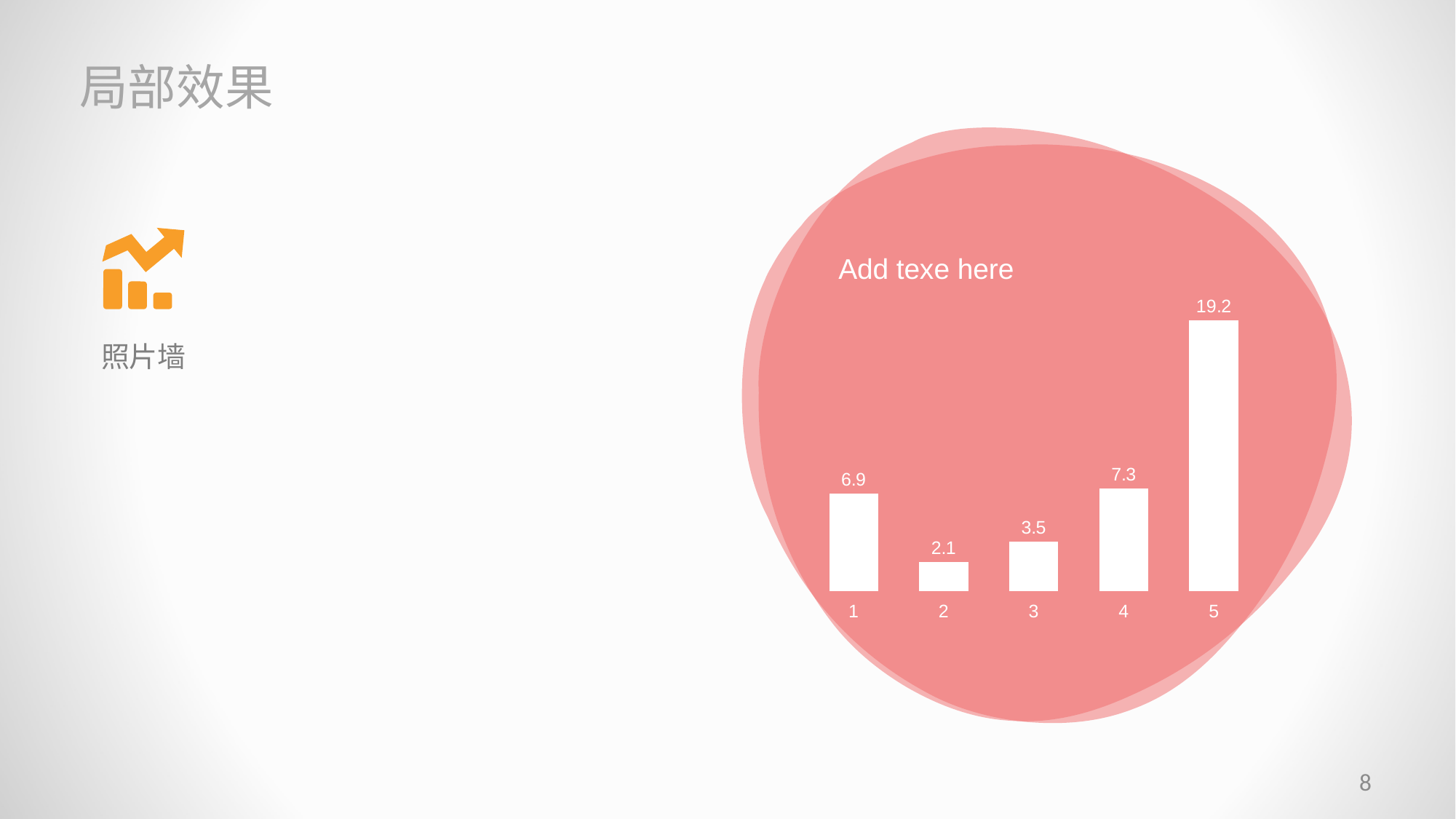

局部效果

### Chart

| Category | 系列 1 |
|---|---|
| 1 | 6.9 |
| 2 | 2.1 |
| 3 | 3.5 |
| 4 | 7.3 |
| 5 | 19.2 |
Add texe here
照片墙

8